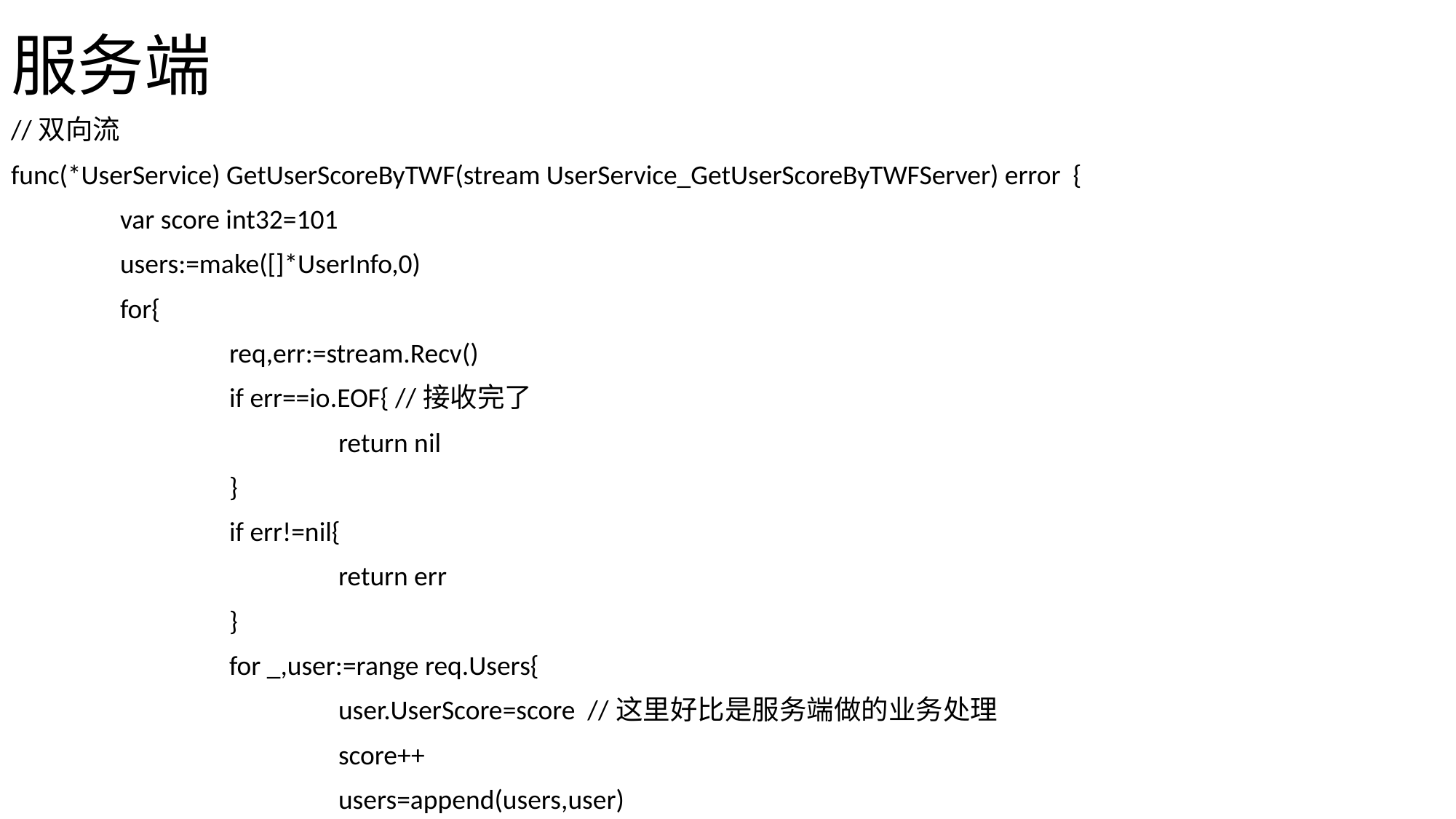

# 服务端
//双向流
func(*UserService) GetUserScoreByTWF(stream UserService_GetUserScoreByTWFServer) error  {
	var score int32=101
	users:=make([]*UserInfo,0)
	for{
		req,err:=stream.Recv()
		if err==io.EOF{ //接收完了
			return nil
		}
		if err!=nil{
			return err
		}
		for _,user:=range req.Users{
			user.UserScore=score  //这里好比是服务端做的业务处理
			score++
			users=append(users,user)
		}
		err=stream.Send(&UserScoreResponse{Users:users})
		if err!=nil{
			log.Println(err)
		}
		users=(users)[0:0]
	}
}